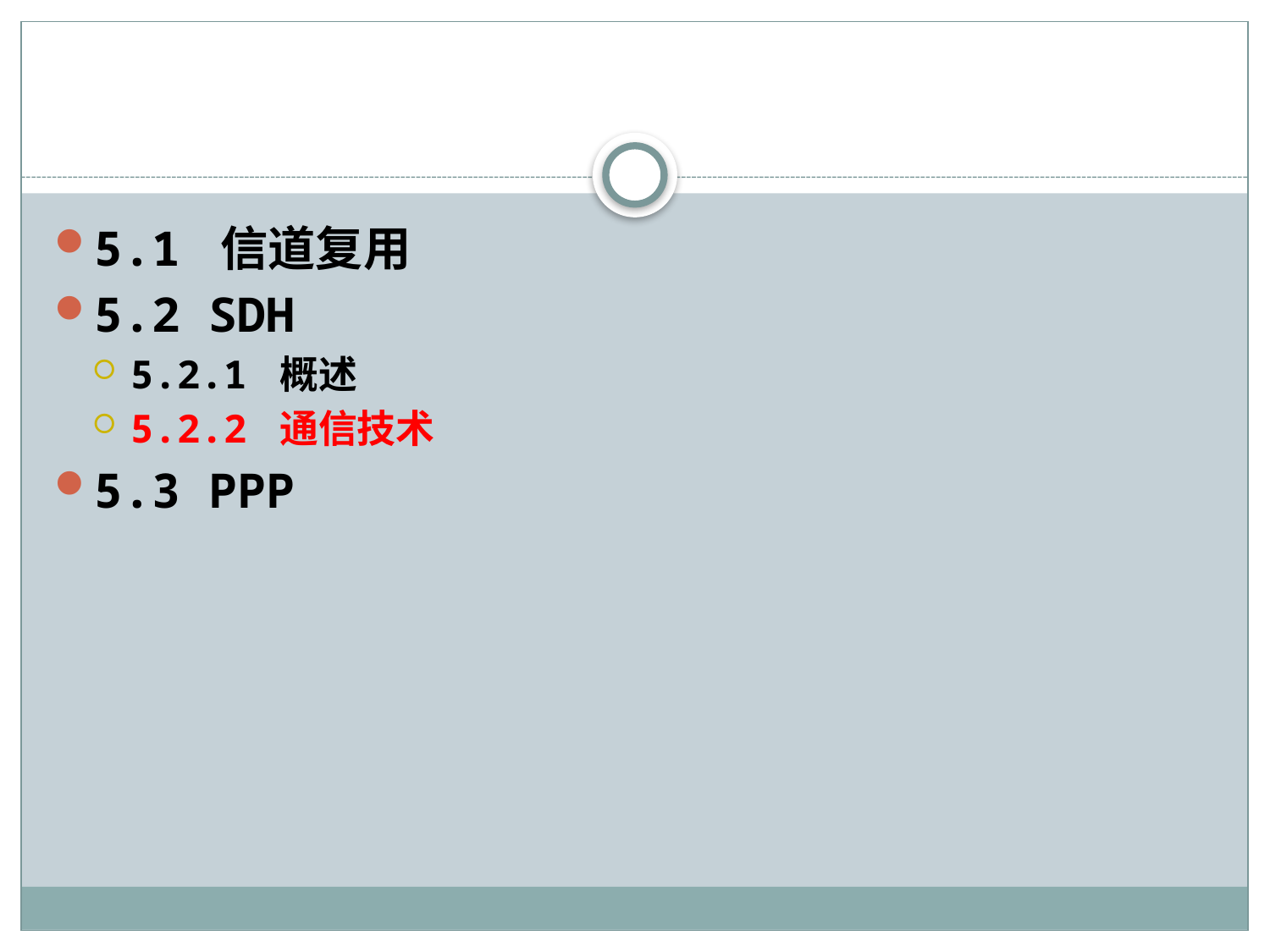

#
5.1 信道复用
5.2 SDH
5.2.1 概述
5.2.2 通信技术
5.3 PPP